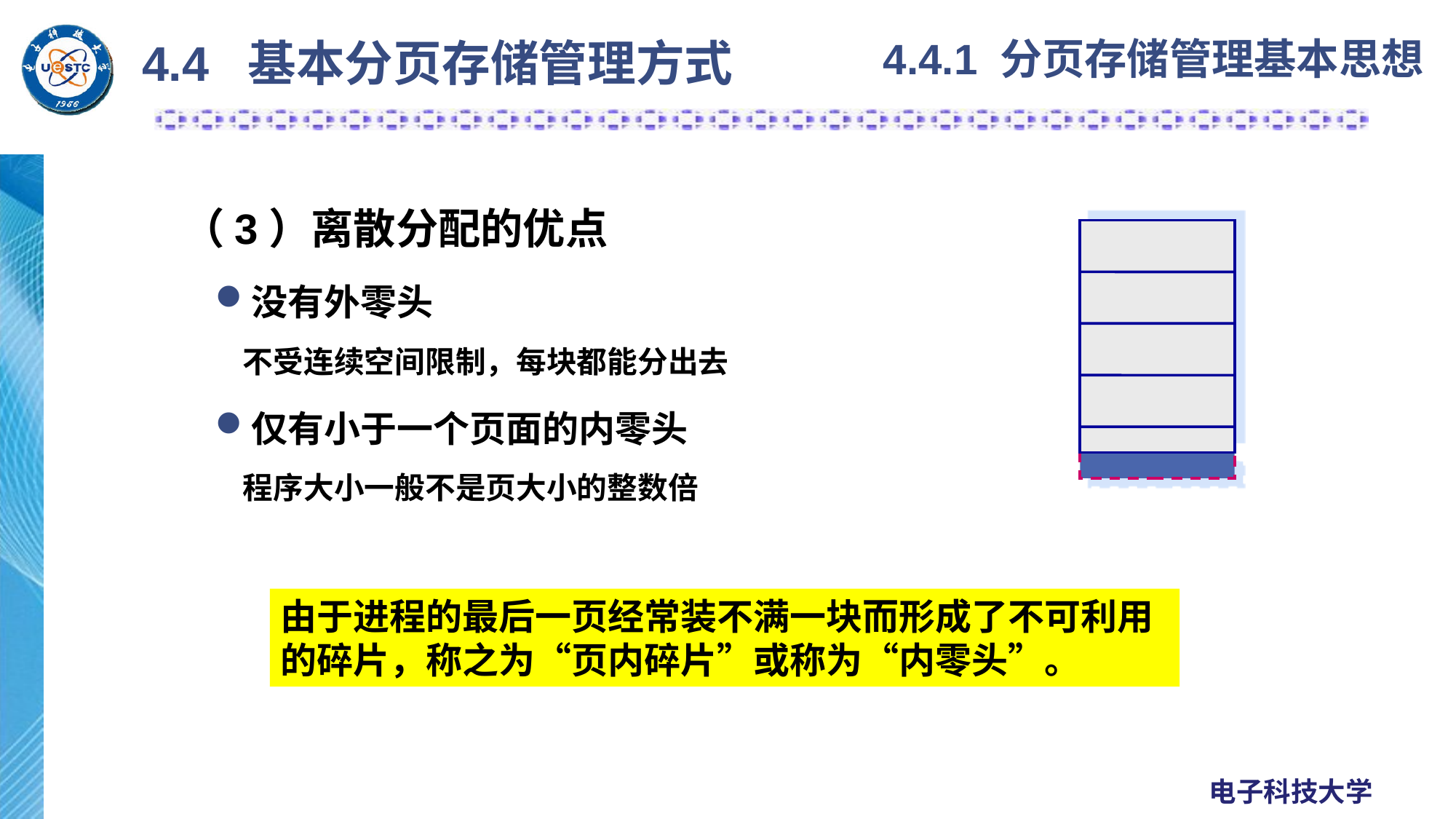

# 4.4.1 分页存储管理基本思想
4.4  基本分页存储管理方式
（3）离散分配的优点
没有外零头
不受连续空间限制，每块都能分出去
仅有小于一个页面的内零头
程序大小一般不是页大小的整数倍

由于进程的最后一页经常装不满一块而形成了不可利用的碎片，称之为“页内碎片”或称为“内零头”。